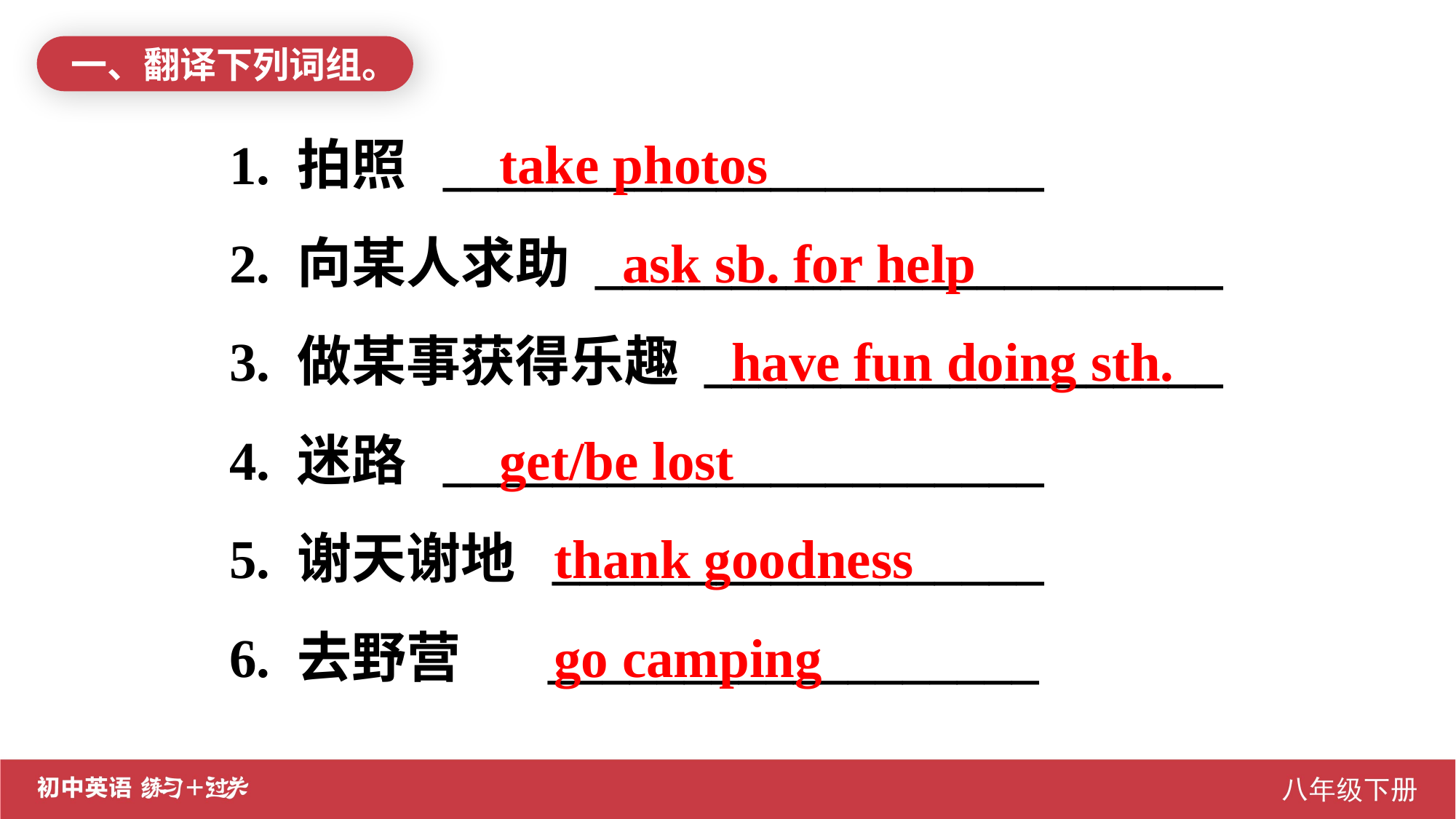

一、翻译下列词组。
take photos
         ask sb. for help
                 have fun doing sth.
get/be lost
    thank goodness
    go camping
1. 拍照  ______________________
2. 向某人求助 _______________________
3. 做某事获得乐趣 ___________________
4. 迷路  ______________________
5. 谢天谢地  __________________
6. 去野营      __________________